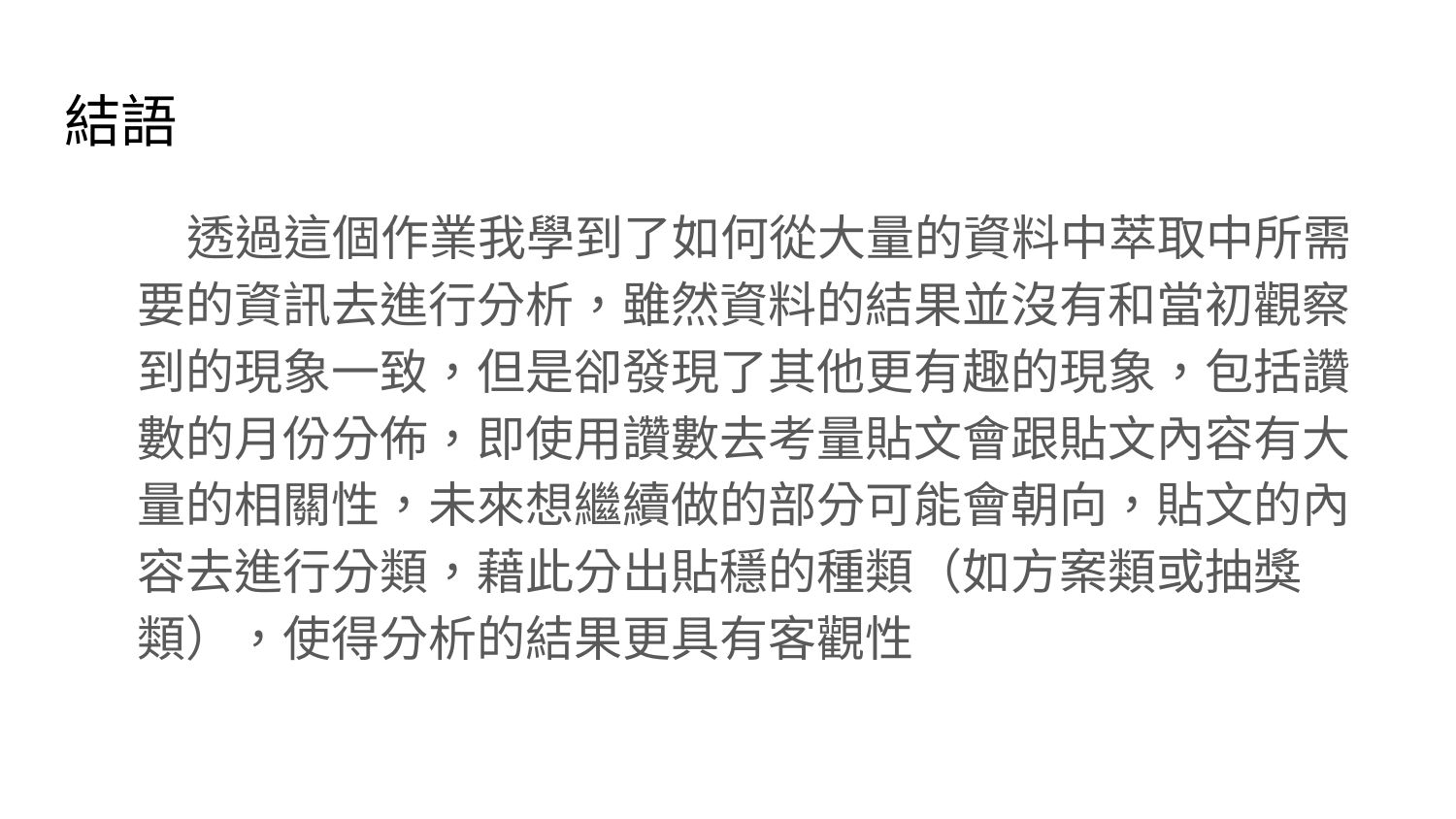

# 結語
       透過這個作業我學到了如何從大量的資料中萃取中所需要的資訊去進行分析，雖然資料的結果並沒有和當初觀察到的現象一致，但是卻發現了其他更有趣的現象，包括讚數的月份分佈，即使用讚數去考量貼文會跟貼文內容有大量的相關性，未來想繼續做的部分可能會朝向，貼文的內容去進行分類，藉此分出貼穩的種類（如方案類或抽獎類），使得分析的結果更具有客觀性